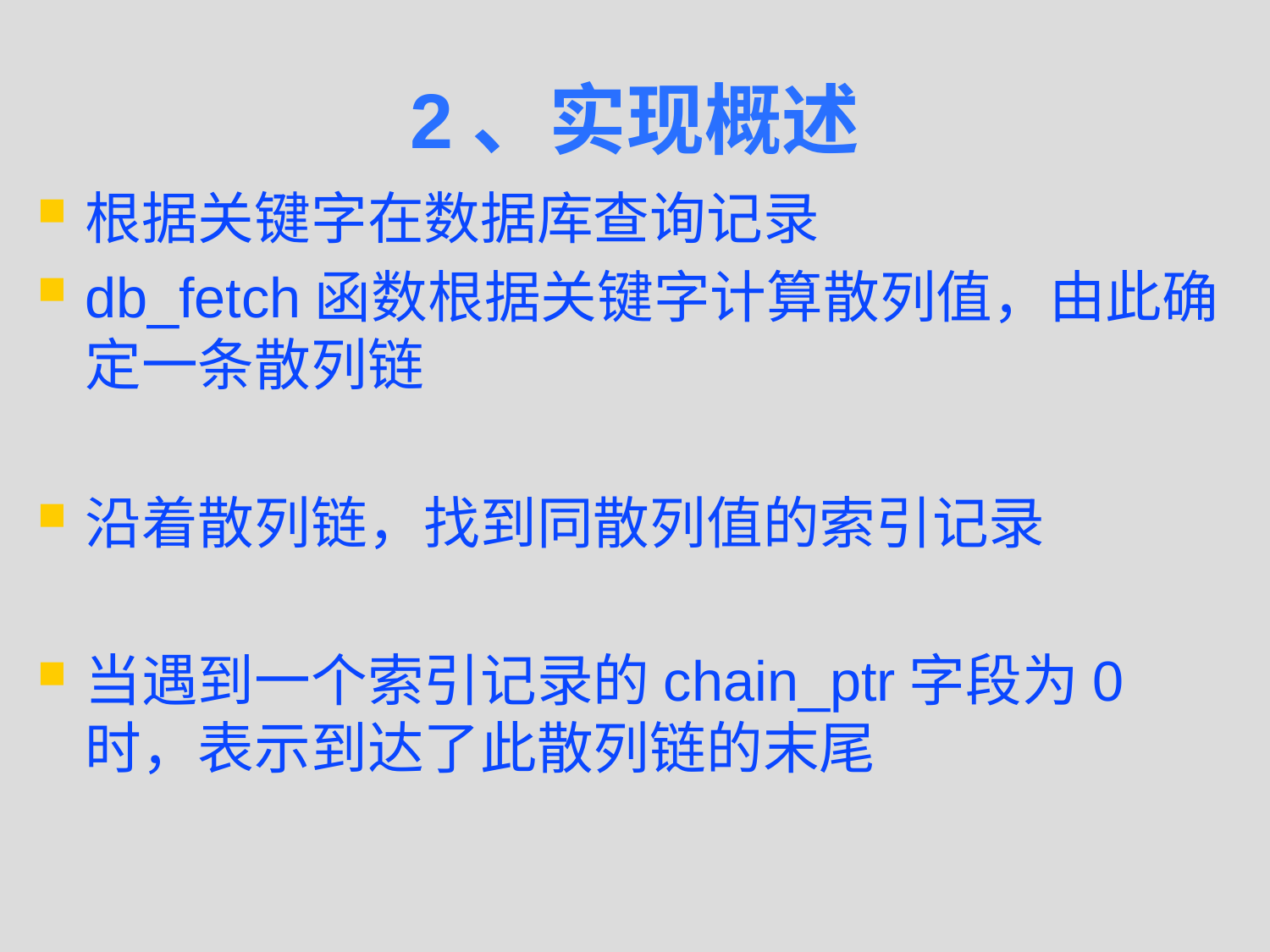

# 2、实现概述
根据关键字在数据库查询记录
db_fetch函数根据关键字计算散列值，由此确定一条散列链

沿着散列链，找到同散列值的索引记录

当遇到一个索引记录的chain_ptr字段为0时，表示到达了此散列链的末尾